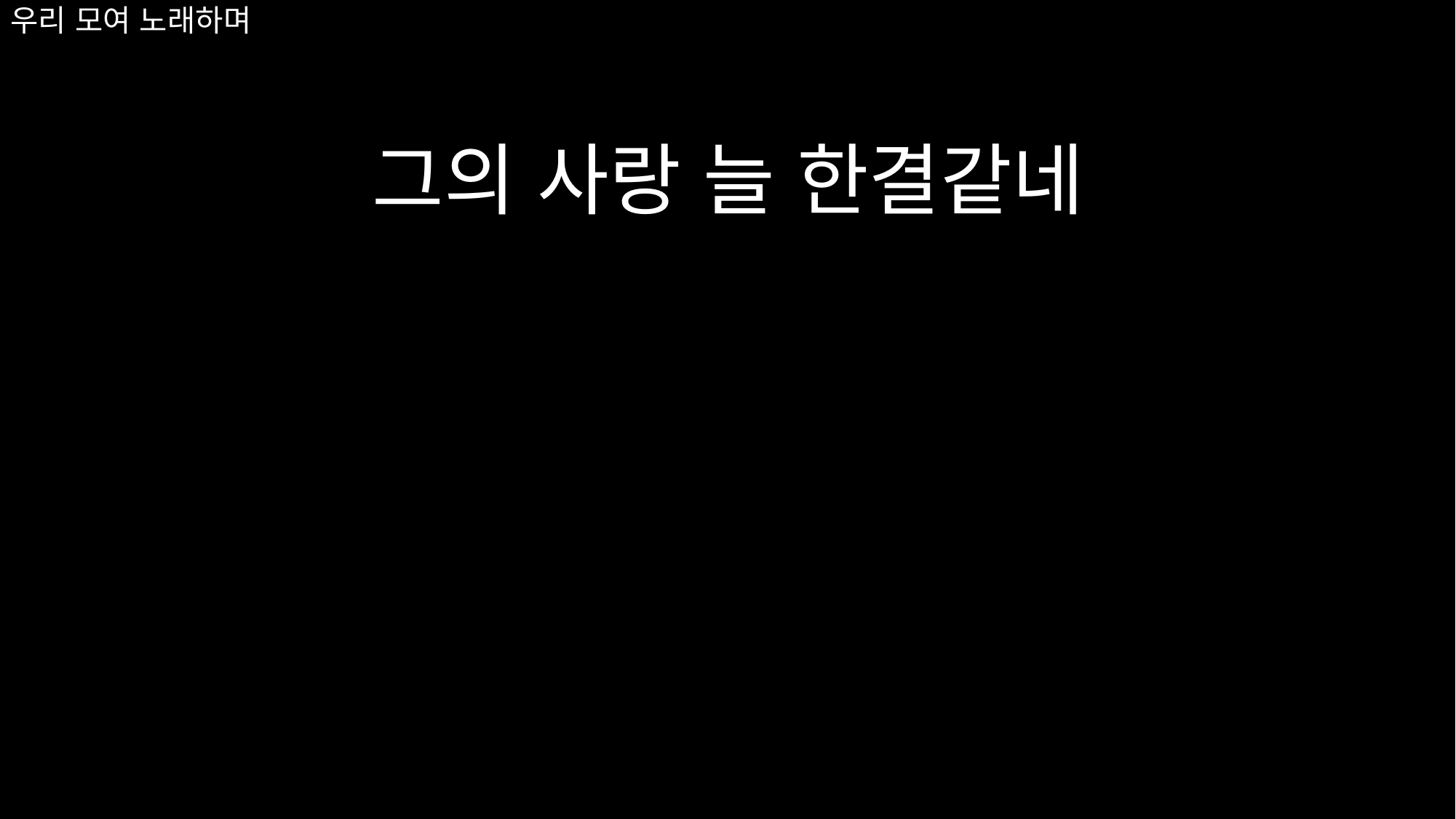

그의 사랑 늘 한결같네

# 우리 모여 노래하며